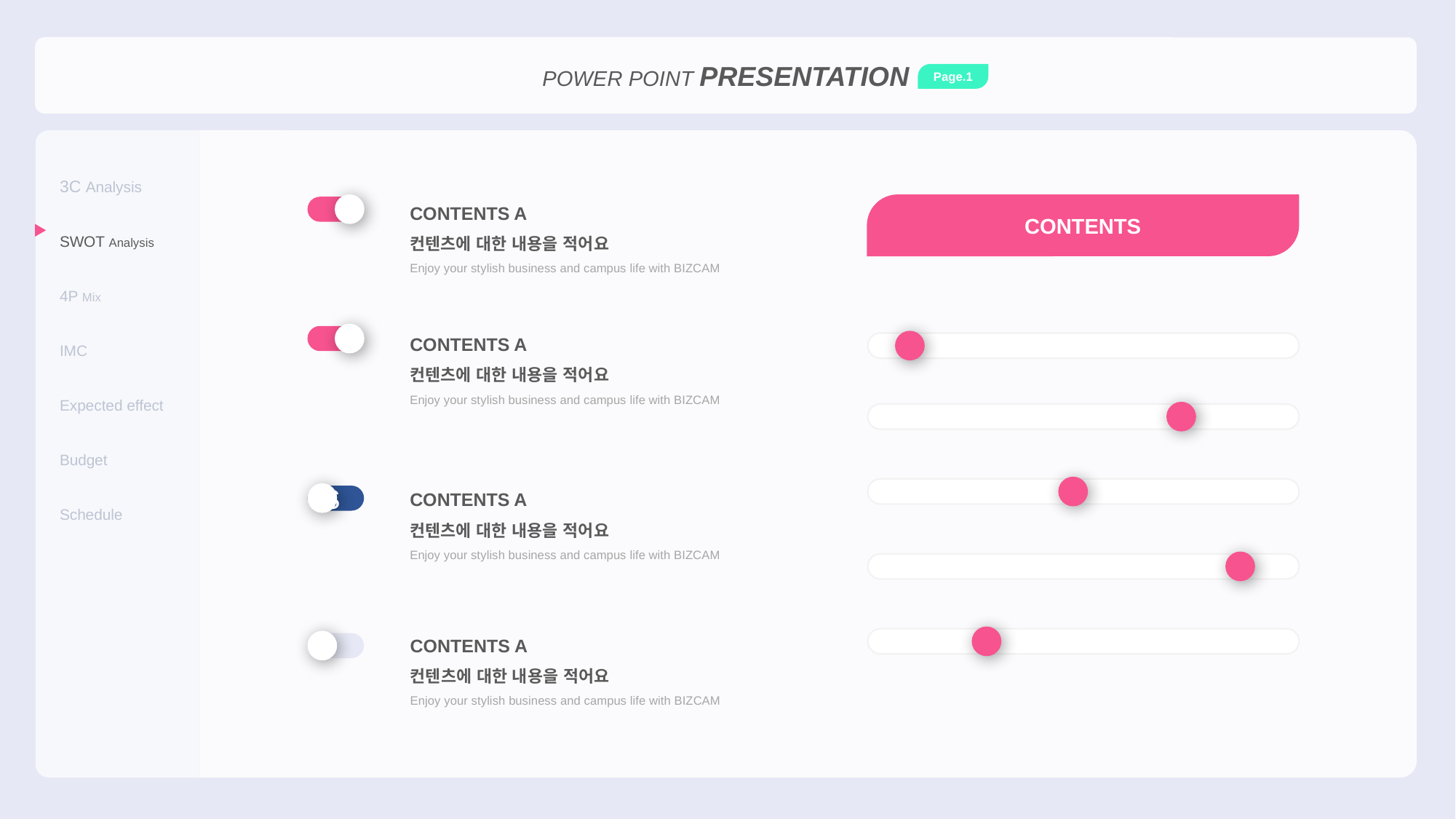

POWER POINT PRESENTATION
Page.1
3C Analysis
SWOT Analysis
4P Mix
IMC
Expected effect
Budget
Schedule
CONTENTS A
컨텐츠에 대한 내용을 적어요
Enjoy your stylish business and campus life with BIZCAM

CONTENTS

CONTENTS A
컨텐츠에 대한 내용을 적어요
Enjoy your stylish business and campus life with BIZCAM

CONTENTS A
컨텐츠에 대한 내용을 적어요
Enjoy your stylish business and campus life with BIZCAM

S

CONTENTS A
컨텐츠에 대한 내용을 적어요
Enjoy your stylish business and campus life with BIZCAM